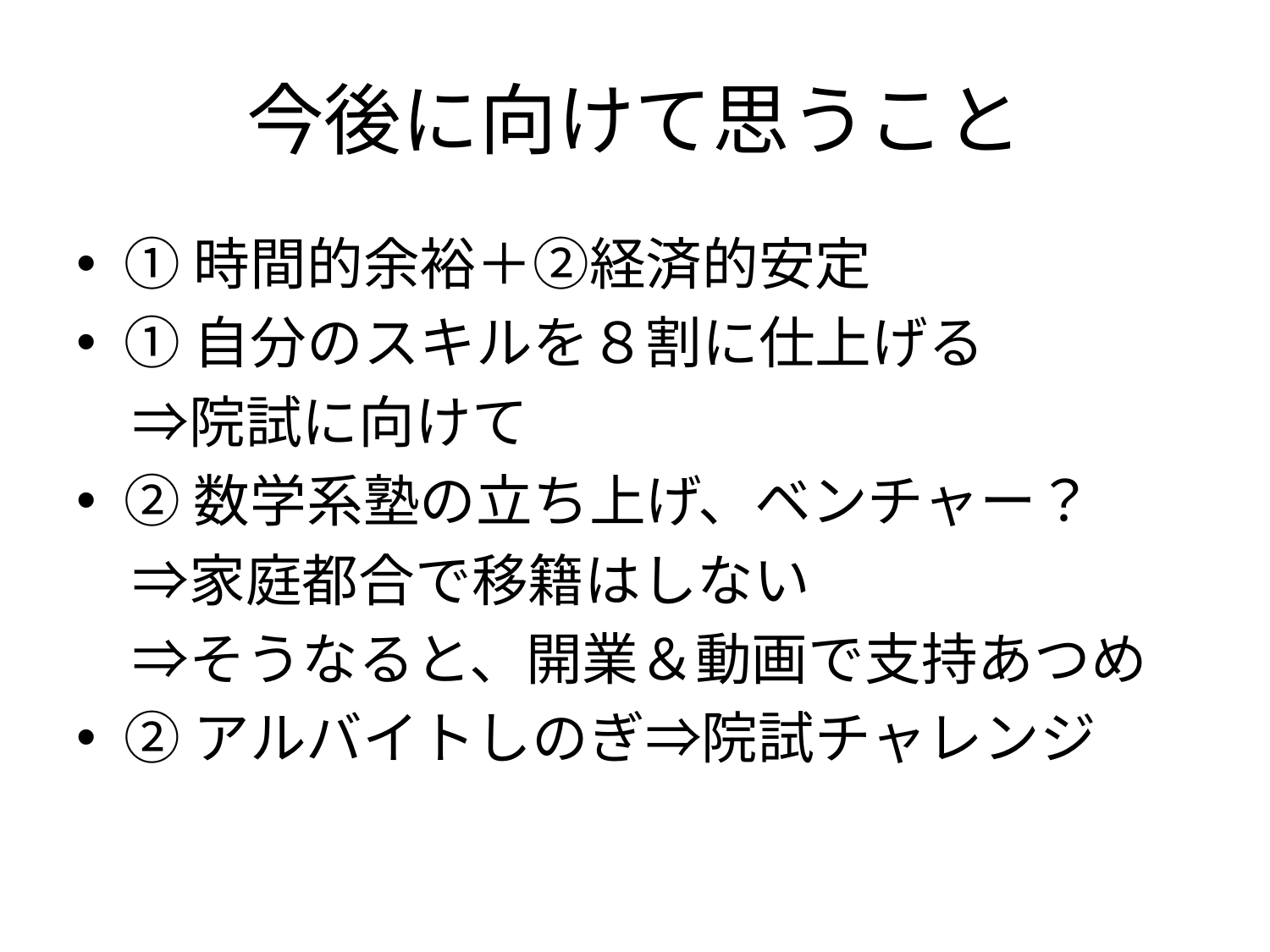

# 今後に向けて思うこと
①時間的余裕＋②経済的安定
①自分のスキルを８割に仕上げる
　⇒院試に向けて
②数学系塾の立ち上げ、ベンチャー？
　⇒家庭都合で移籍はしない
　⇒そうなると、開業＆動画で支持あつめ
②アルバイトしのぎ⇒院試チャレンジ